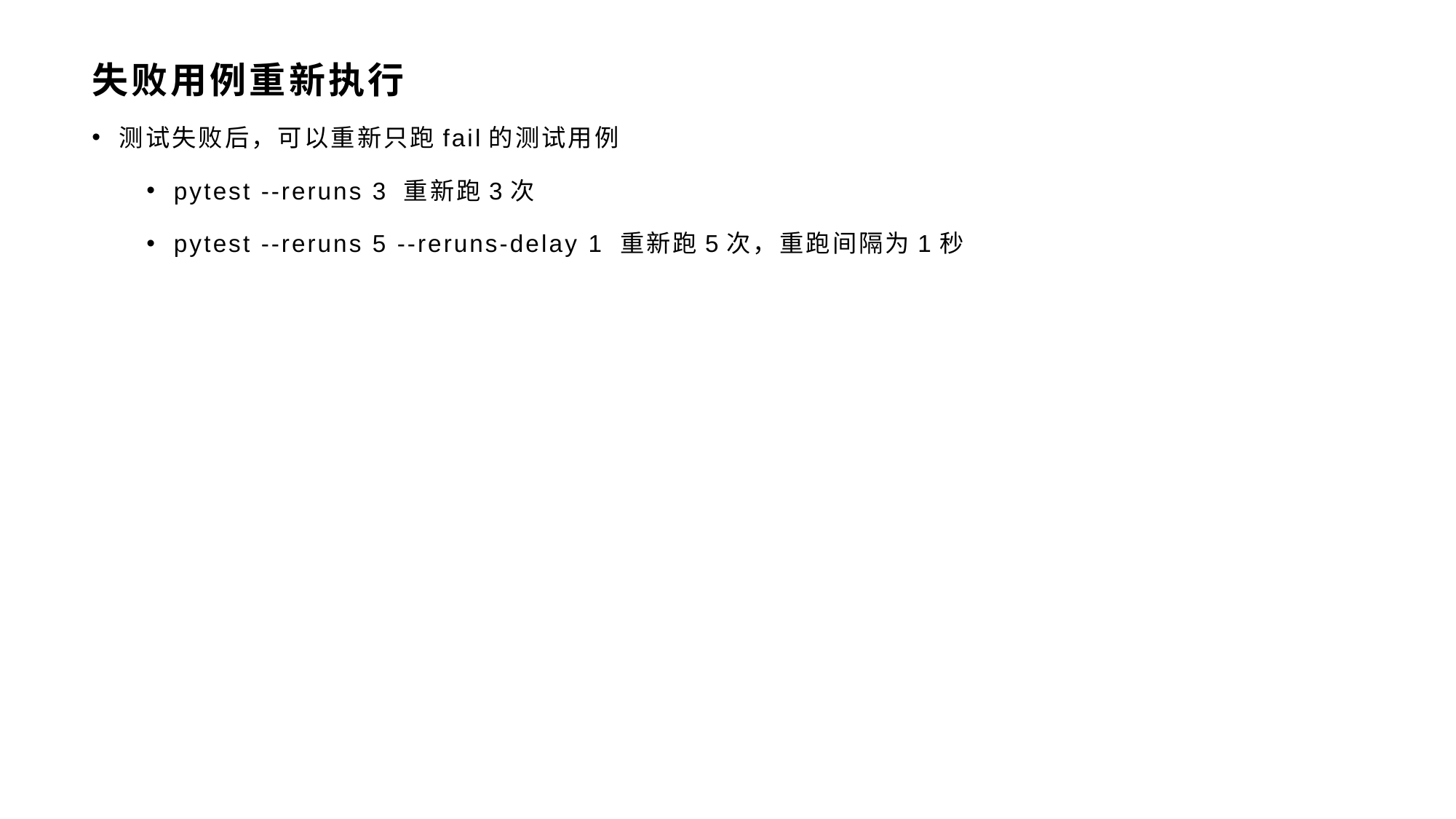

# 失败用例重新执行
测试失败后，可以重新只跑fail的测试用例
pytest --reruns 3 重新跑3次
pytest --reruns 5 --reruns-delay 1 重新跑5次，重跑间隔为1秒